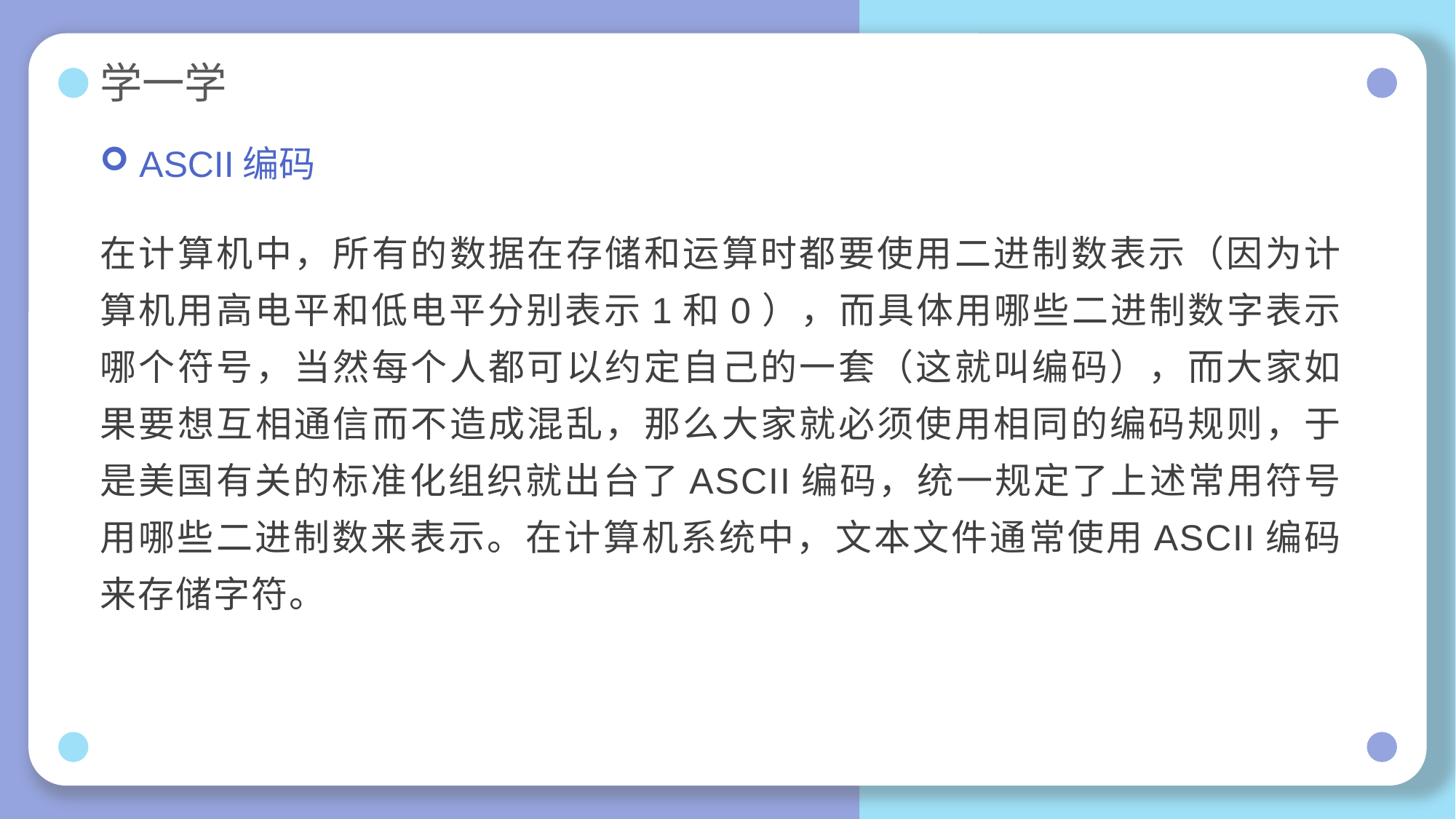

# 学一学
 ASCII编码
在计算机中，所有的数据在存储和运算时都要使用二进制数表示（因为计算机用高电平和低电平分别表示1和0），而具体用哪些二进制数字表示哪个符号，当然每个人都可以约定自己的一套（这就叫编码），而大家如果要想互相通信而不造成混乱，那么大家就必须使用相同的编码规则，于是美国有关的标准化组织就出台了ASCII编码，统一规定了上述常用符号用哪些二进制数来表示。在计算机系统中，文本文件通常使用ASCII编码来存储字符。